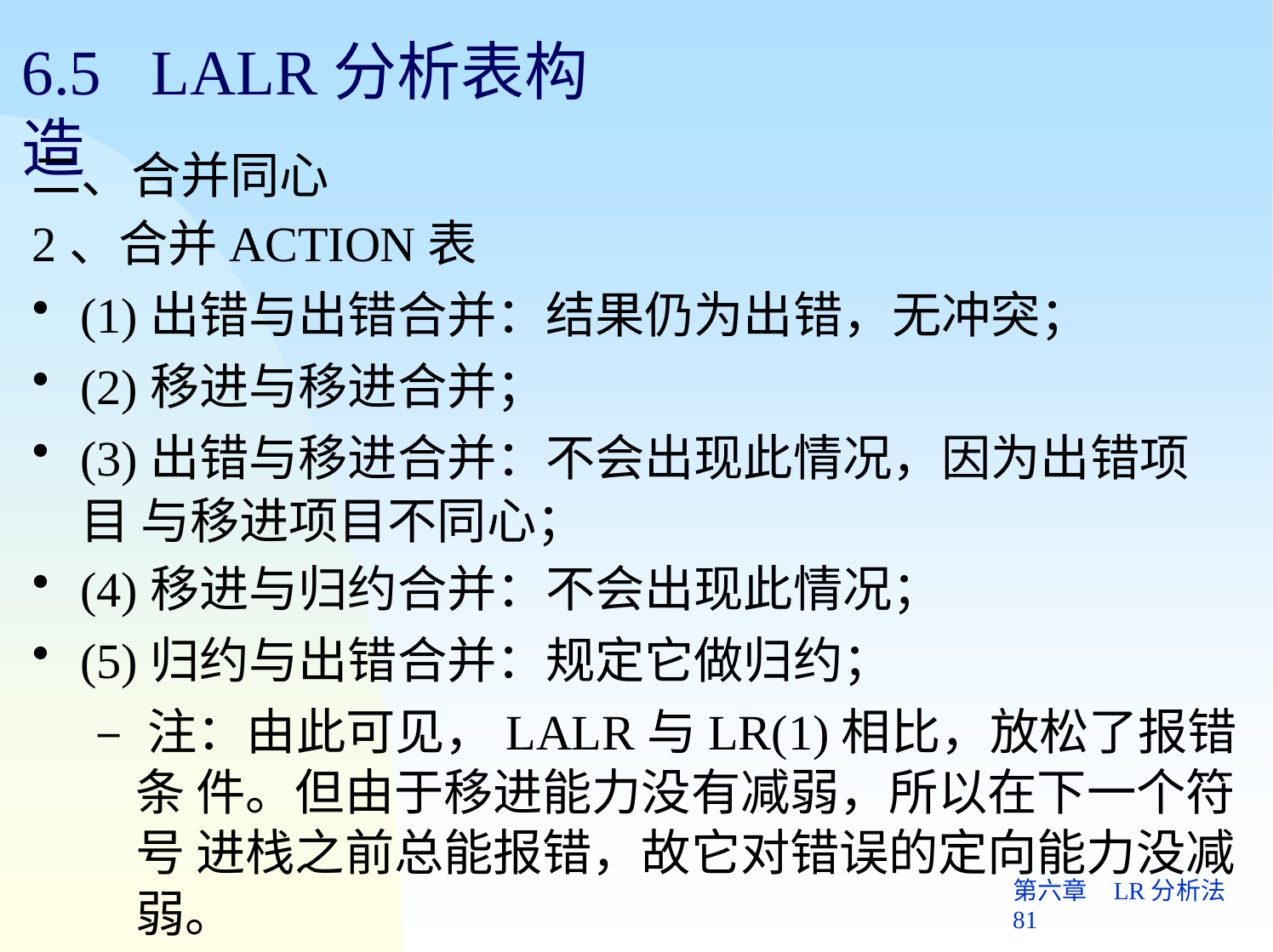

# 6.5	LALR分析表构造
二、合并同心
2、合并ACTION表
(1)出错与出错合并：结果仍为出错，无冲突；
(2)移进与移进合并；
(3)出错与移进合并：不会出现此情况，因为出错项目 与移进项目不同心；
(4)移进与归约合并：不会出现此情况；
(5)归约与出错合并：规定它做归约；
– 注：由此可见，LALR与LR(1)相比，放松了报错条 件。但由于移进能力没有减弱，所以在下一个符号 进栈之前总能报错，故它对错误的定向能力没减弱。
第六章	LR分析法 81